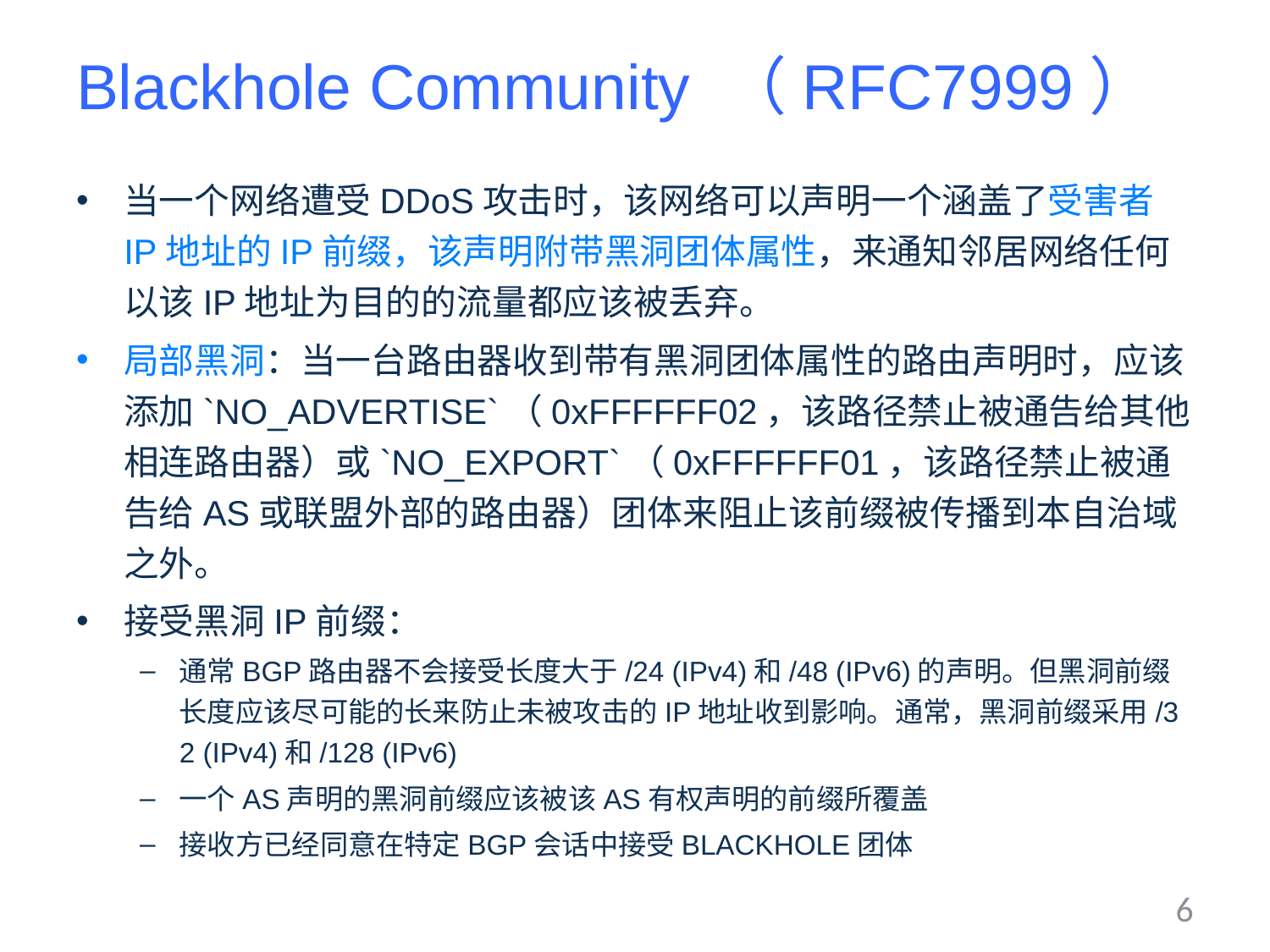

# Blackhole Community （RFC7999）
当一个网络遭受DDoS攻击时，该网络可以声明一个涵盖了受害者IP地址的IP前缀，该声明附带黑洞团体属性，来通知邻居网络任何以该IP地址为目的的流量都应该被丢弃。
局部黑洞：当一台路由器收到带有黑洞团体属性的路由声明时，应该添加`NO_ADVERTISE`（0xFFFFFF02，该路径禁止被通告给其他相连路由器）或`NO_EXPORT`（0xFFFFFF01，该路径禁止被通告给AS或联盟外部的路由器）团体来阻止该前缀被传播到本自治域之外。
接受黑洞IP前缀：
通常BGP路由器不会接受长度大于/24 (IPv4)和/48 (IPv6)的声明。但黑洞前缀长度应该尽可能的长来防止未被攻击的IP地址收到影响。通常，黑洞前缀采用/32 (IPv4)和/128 (IPv6)
一个AS声明的黑洞前缀应该被该AS有权声明的前缀所覆盖
接收方已经同意在特定BGP会话中接受BLACKHOLE团体
6